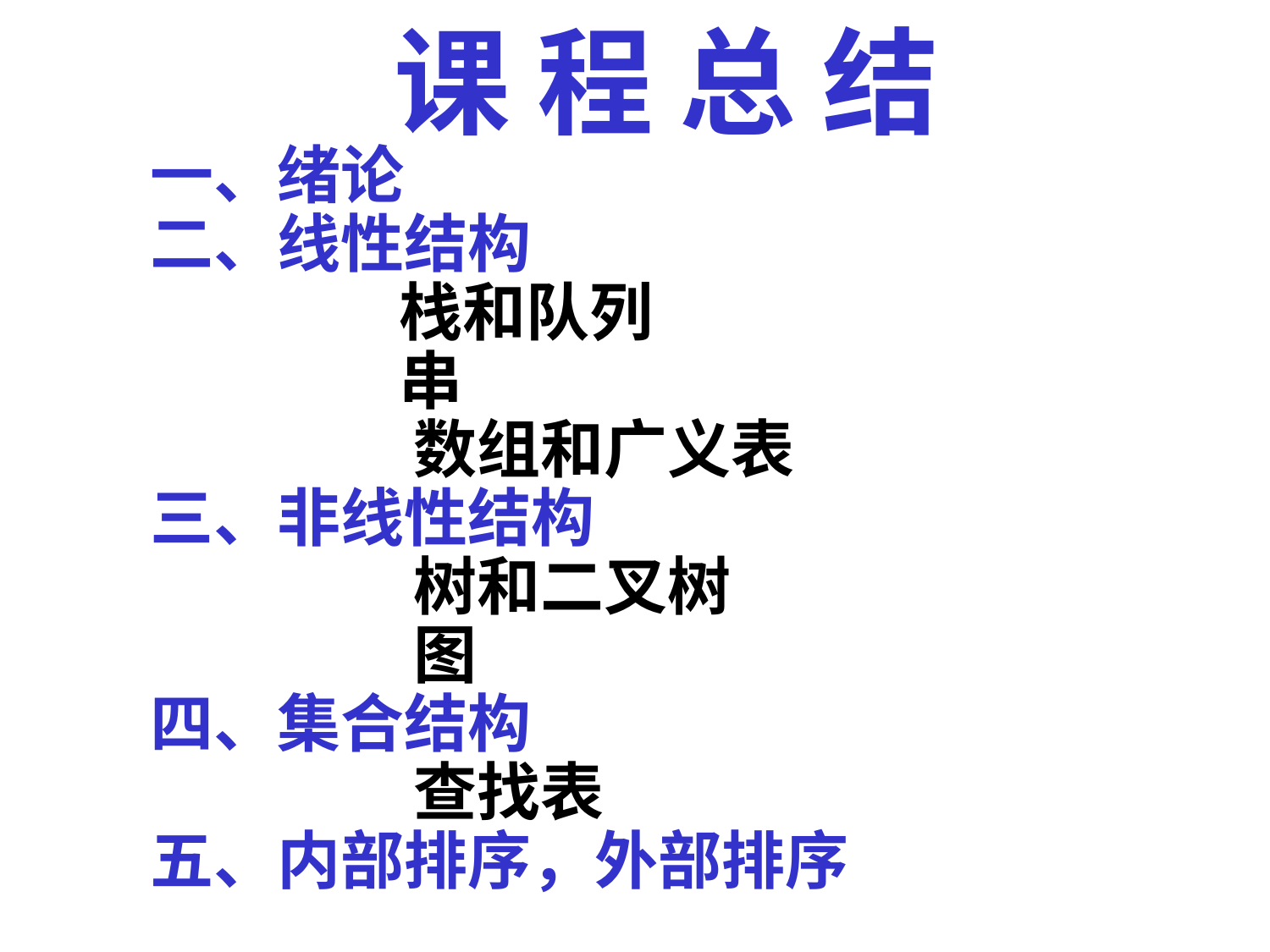

# 课 程 总 结
一、绪论
二、线性结构
   栈和队列
   串
    数组和广义表
三、非线性结构
    树和二叉树
    图
四、集合结构
    查找表
五、内部排序，外部排序